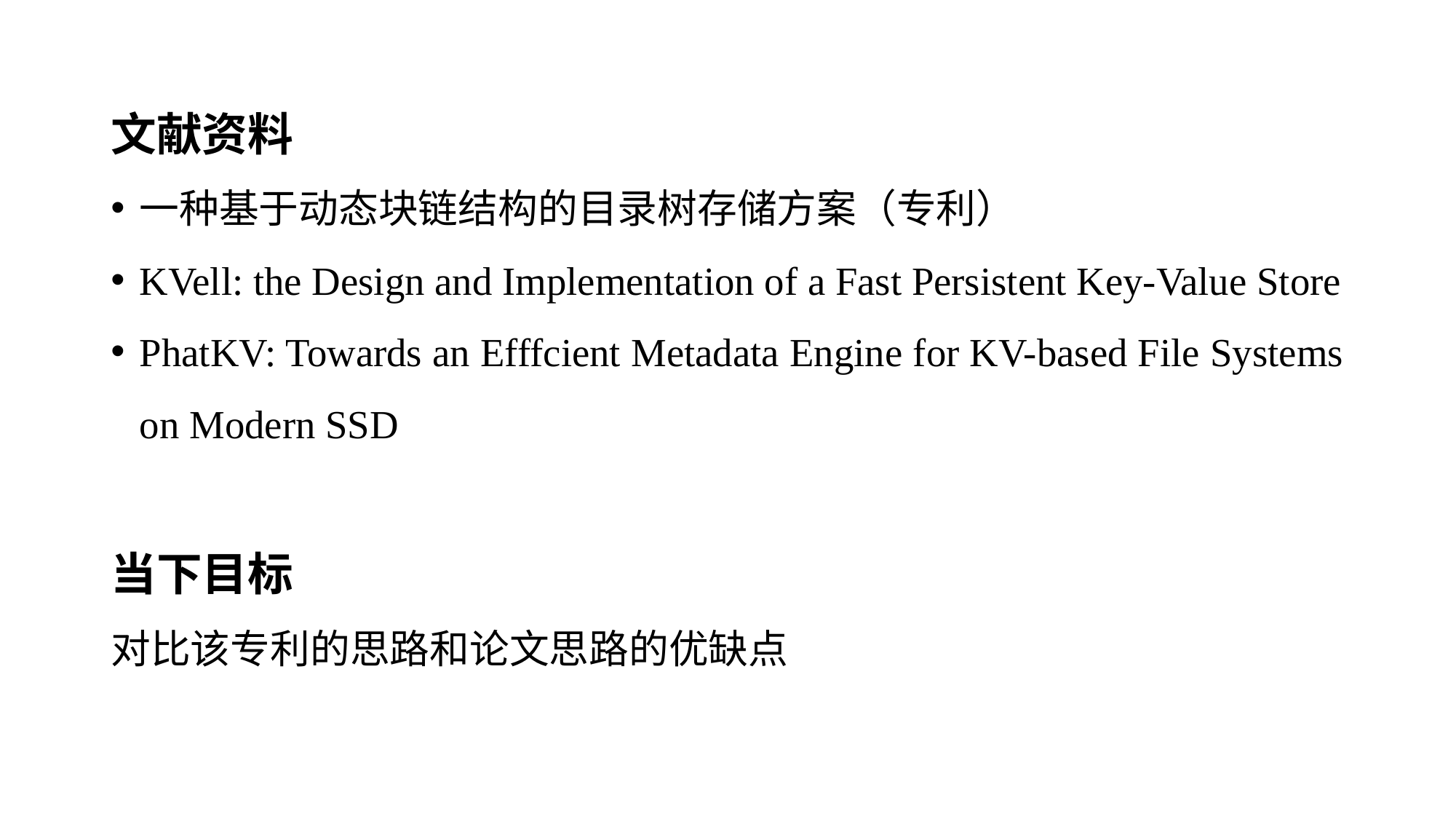

文献资料
一种基于动态块链结构的目录树存储方案（专利）
KVell: the Design and Implementation of a Fast Persistent Key-Value Store
PhatKV: Towards an Efffcient Metadata Engine for KV-based File Systems on Modern SSD

当下目标
对比该专利的思路和论文思路的优缺点